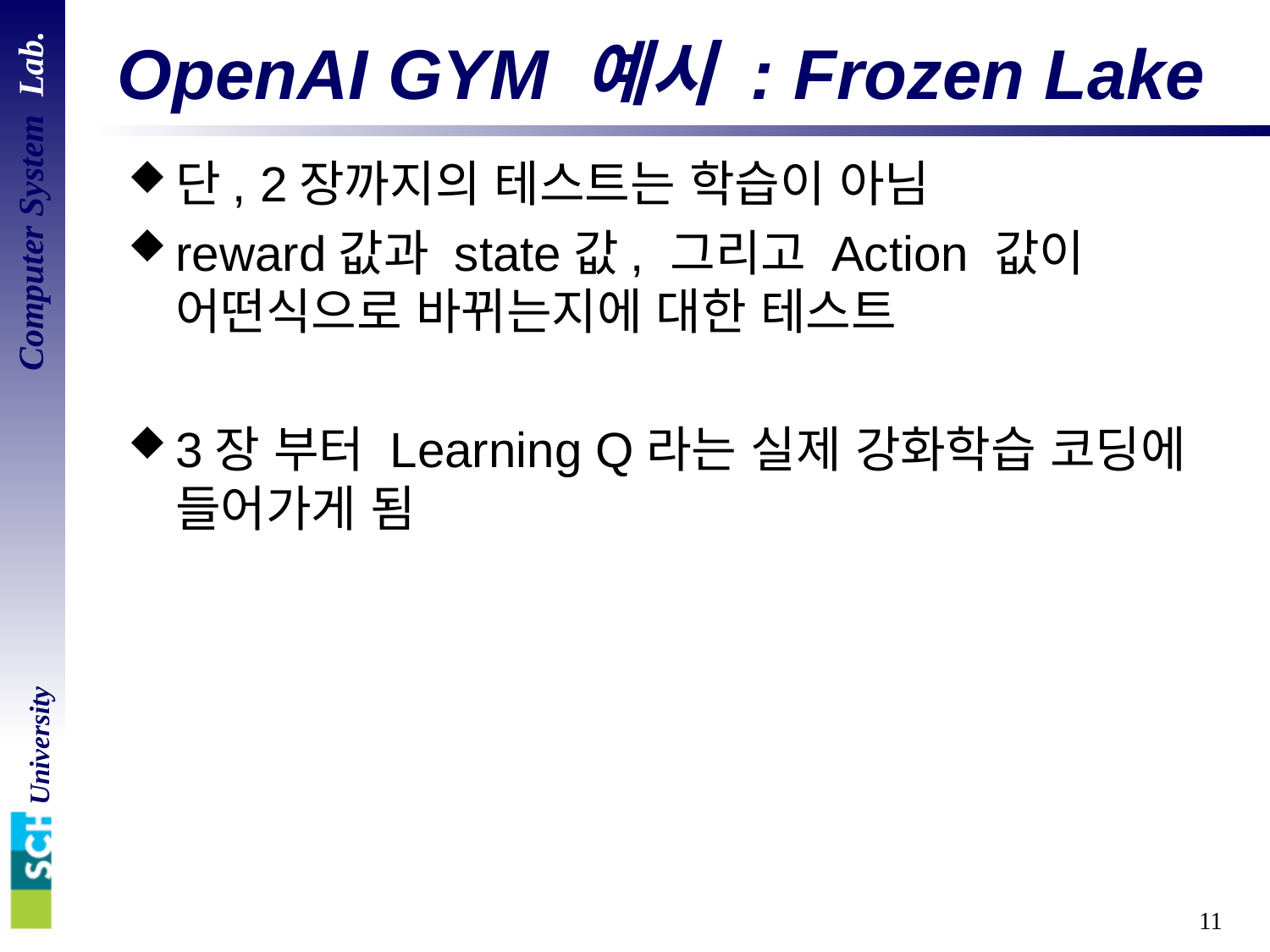

# OpenAI GYM 예시 : Frozen Lake

단, 2장까지의 테스트는 학습이 아님
reward값과 state값, 그리고 Action 값이 어떤식으로 바뀌는지에 대한 테스트

3장 부터 Learning Q라는 실제 강화학습 코딩에 들어가게 됨